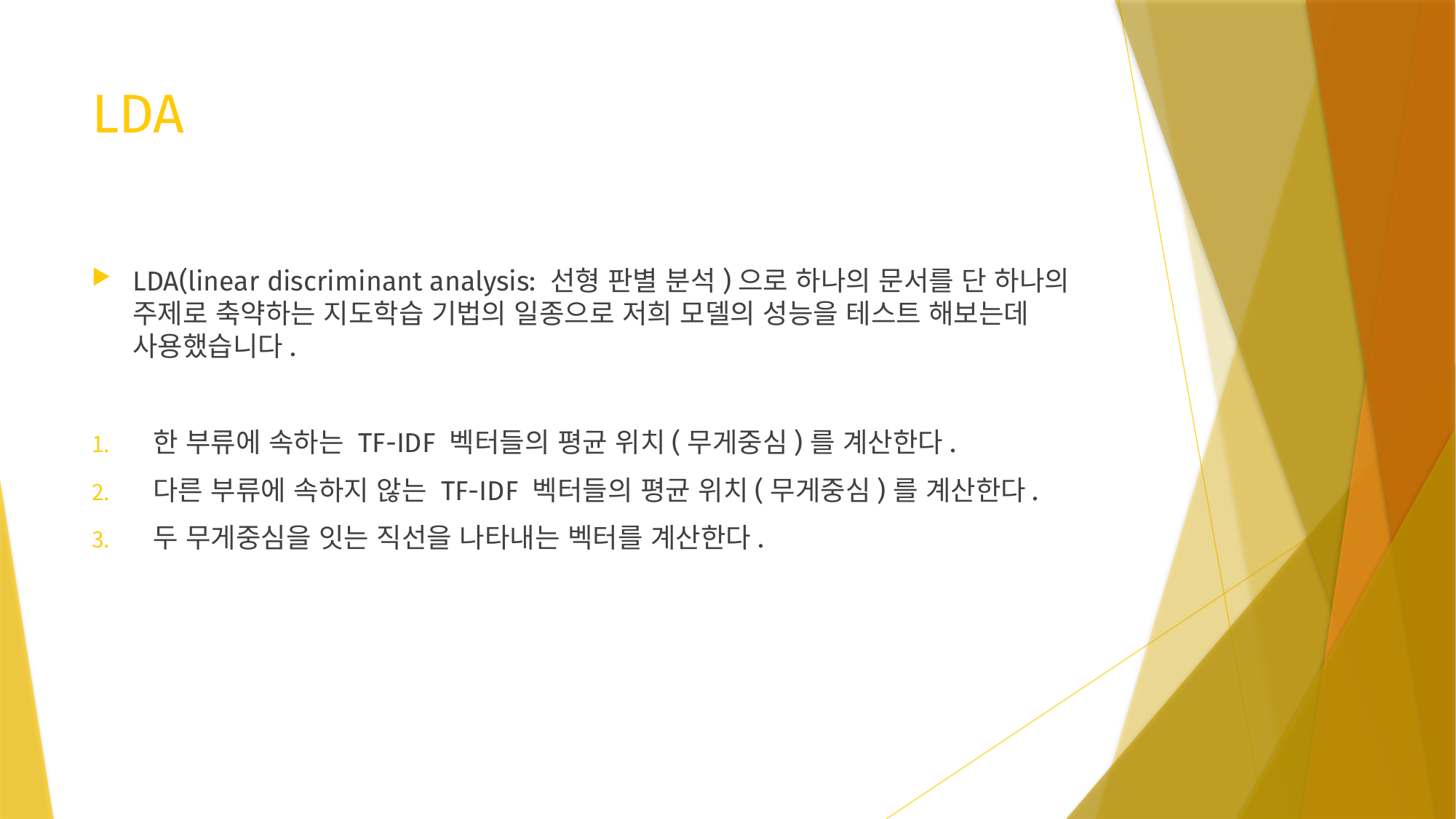

# LDA
LDA(linear discriminant analysis: 선형 판별 분석)으로 하나의 문서를 단 하나의 주제로 축약하는 지도학습 기법의 일종으로 저희 모델의 성능을 테스트 해보는데 사용했습니다.

한 부류에 속하는 TF-IDF 벡터들의 평균 위치(무게중심)를 계산한다.
다른 부류에 속하지 않는 TF-IDF 벡터들의 평균 위치(무게중심)를 계산한다.
두 무게중심을 잇는 직선을 나타내는 벡터를 계산한다.